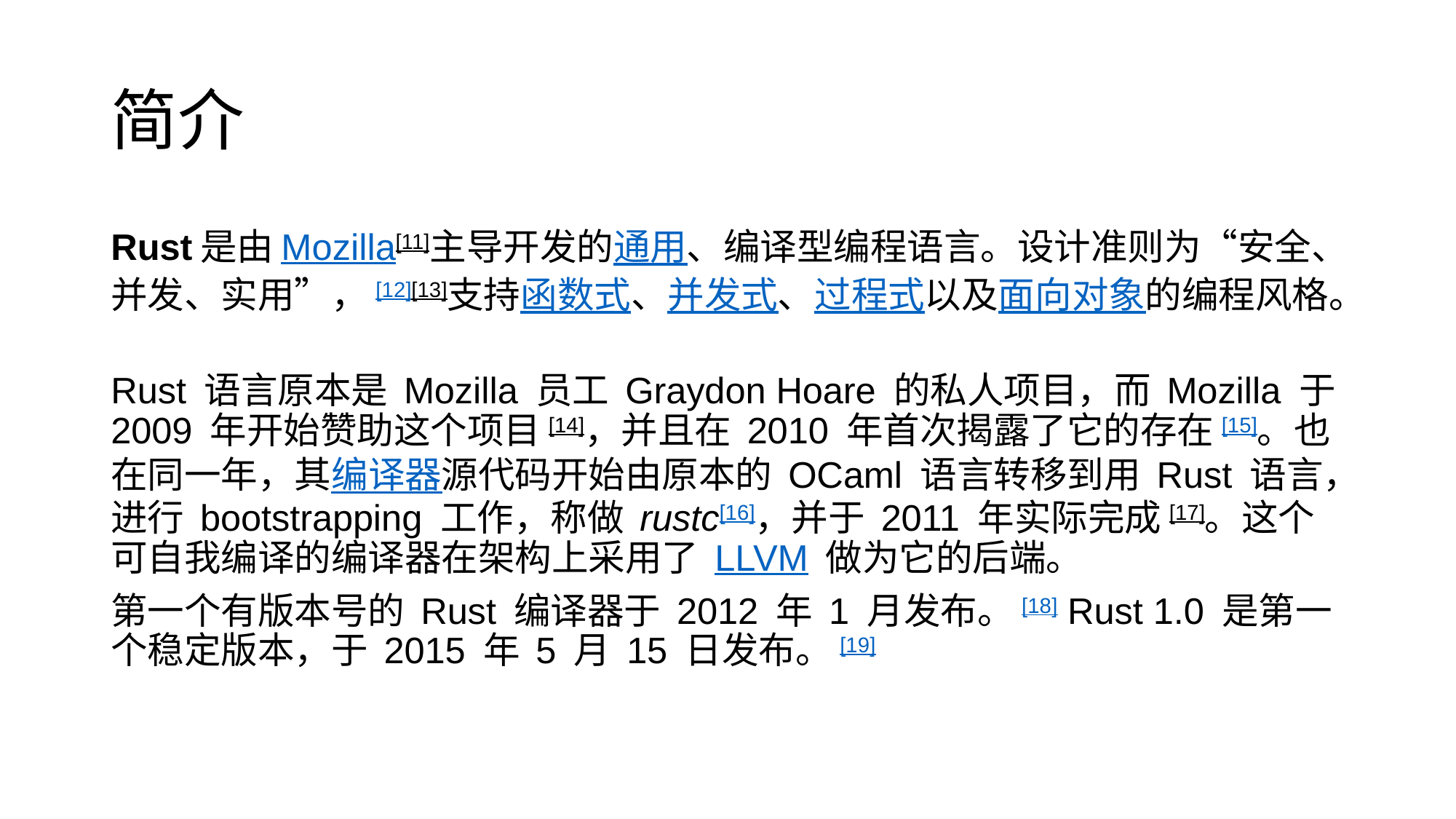

# 简介
Rust是由Mozilla[11]主导开发的通用、编译型编程语言。设计准则为“安全、并发、实用”，[12][13]支持函数式、并发式、过程式以及面向对象的编程风格。
Rust 语言原本是 Mozilla 员工 Graydon Hoare 的私人项目，而 Mozilla 于 2009 年开始赞助这个项目[14]，并且在 2010 年首次揭露了它的存在[15]。也在同一年，其编译器源代码开始由原本的 OCaml 语言转移到用 Rust 语言，进行 bootstrapping 工作，称做 rustc[16]，并于 2011 年实际完成[17]。这个可自我编译的编译器在架构上采用了 LLVM 做为它的后端。
第一个有版本号的 Rust 编译器于 2012 年 1 月发布。[18] Rust 1.0 是第一个稳定版本，于 2015 年 5 月 15 日发布。[19]